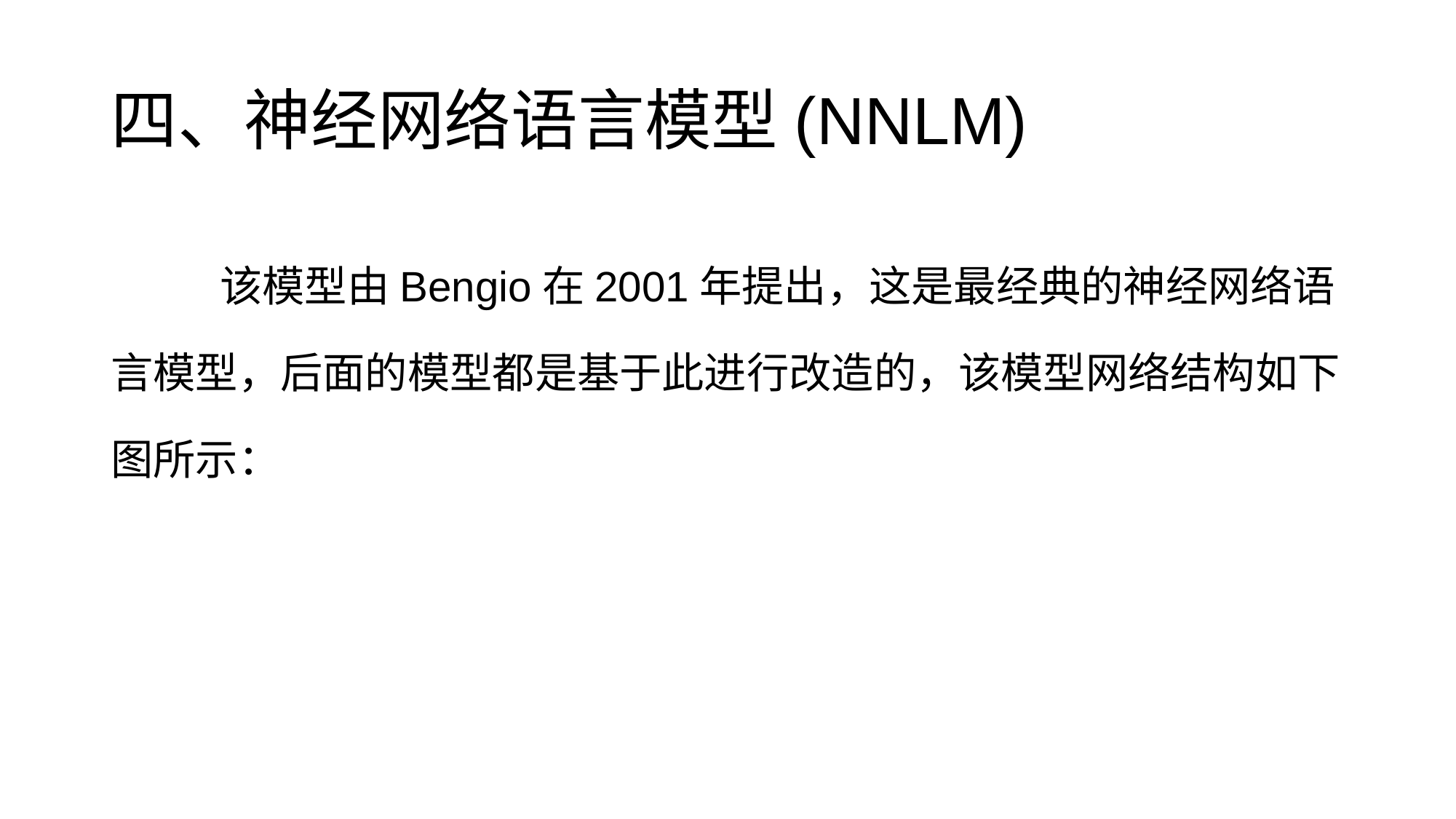

# 四、神经网络语言模型(NNLM)
	该模型由Bengio在2001年提出，这是最经典的神经网络语言模型，后面的模型都是基于此进行改造的，该模型网络结构如下图所示：